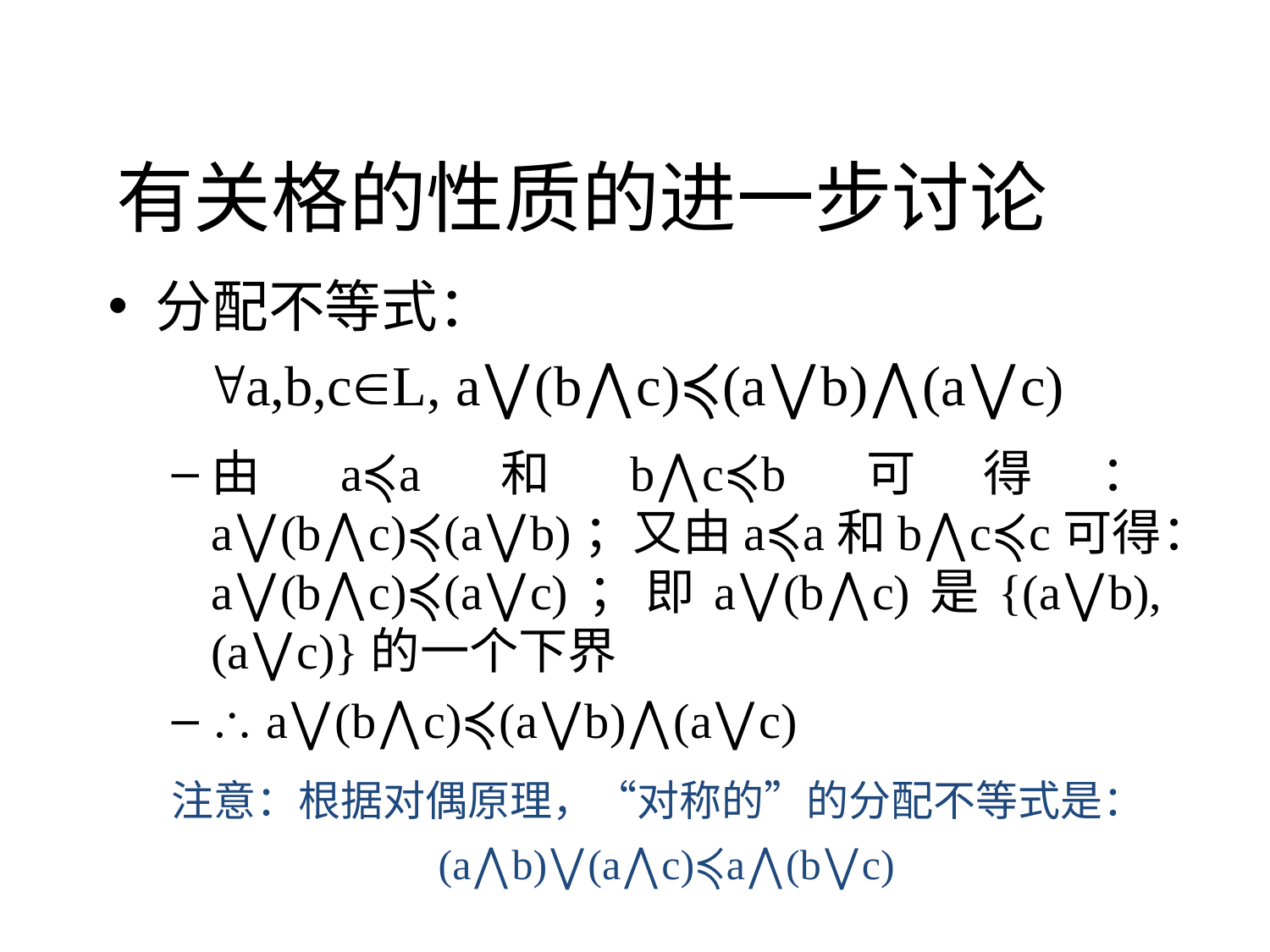

# 有关格的性质的进一步讨论
分配不等式：
∀a,b,c∈L, a⋁(b⋀c)≼(a⋁b)⋀(a⋁c)
由a≼a和b⋀c≼b可得：a⋁(b⋀c)≼(a⋁b)；又由a≼a和b⋀c≼c可得：a⋁(b⋀c)≼(a⋁c)；即a⋁(b⋀c)是{(a⋁b), (a⋁c)}的一个下界
∴ a⋁(b⋀c)≼(a⋁b)⋀(a⋁c)
注意：根据对偶原理，“对称的”的分配不等式是：
(a⋀b)⋁(a⋀c)≼a⋀(b⋁c)